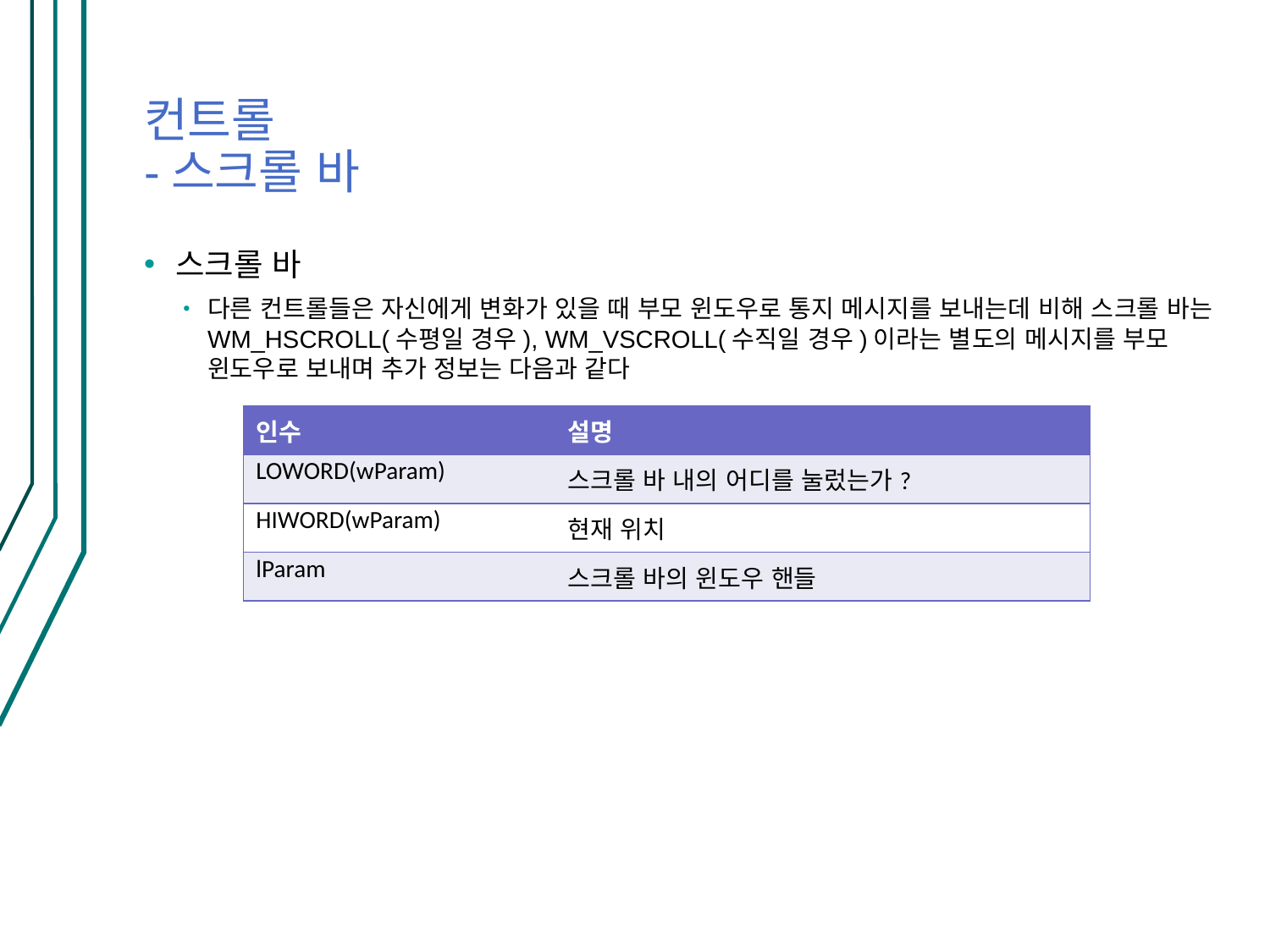

# 컨트롤 -스크롤 바
스크롤 바
다른 컨트롤들은 자신에게 변화가 있을 때 부모 윈도우로 통지 메시지를 보내는데 비해 스크롤 바는 WM_HSCROLL(수평일 경우), WM_VSCROLL(수직일 경우)이라는 별도의 메시지를 부모 윈도우로 보내며 추가 정보는 다음과 같다

| 인수 | 설명 |
| --- | --- |
| LOWORD(wParam) | 스크롤 바 내의 어디를 눌렀는가? |
| HIWORD(wParam) | 현재 위치 |
| lParam | 스크롤 바의 윈도우 핸들 |